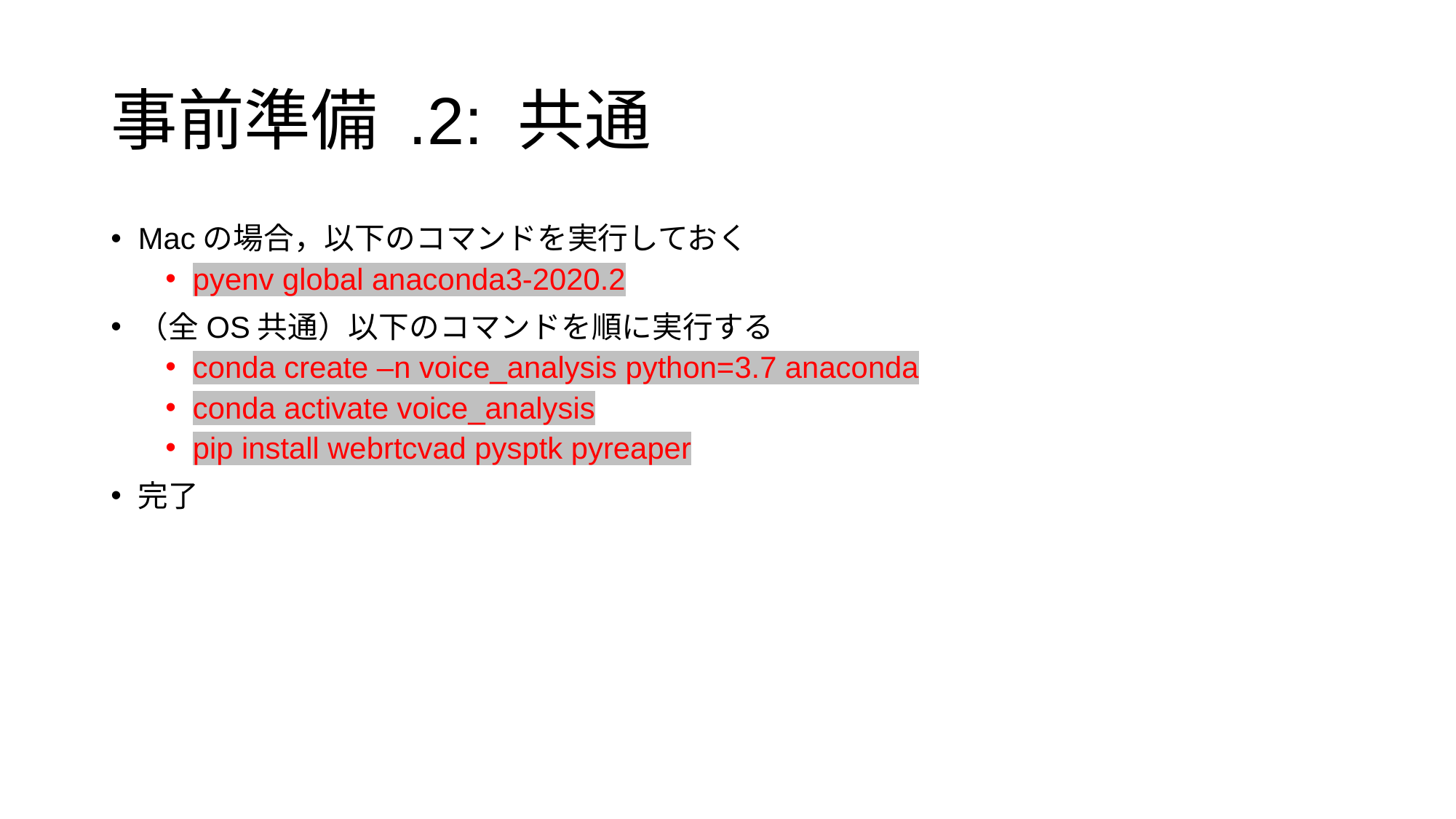

# 事前準備 .2: 共通
Macの場合，以下のコマンドを実行しておく
pyenv global anaconda3-2020.2
（全OS共通）以下のコマンドを順に実行する
conda create –n voice_analysis python=3.7 anaconda
conda activate voice_analysis
pip install webrtcvad pysptk pyreaper
完了